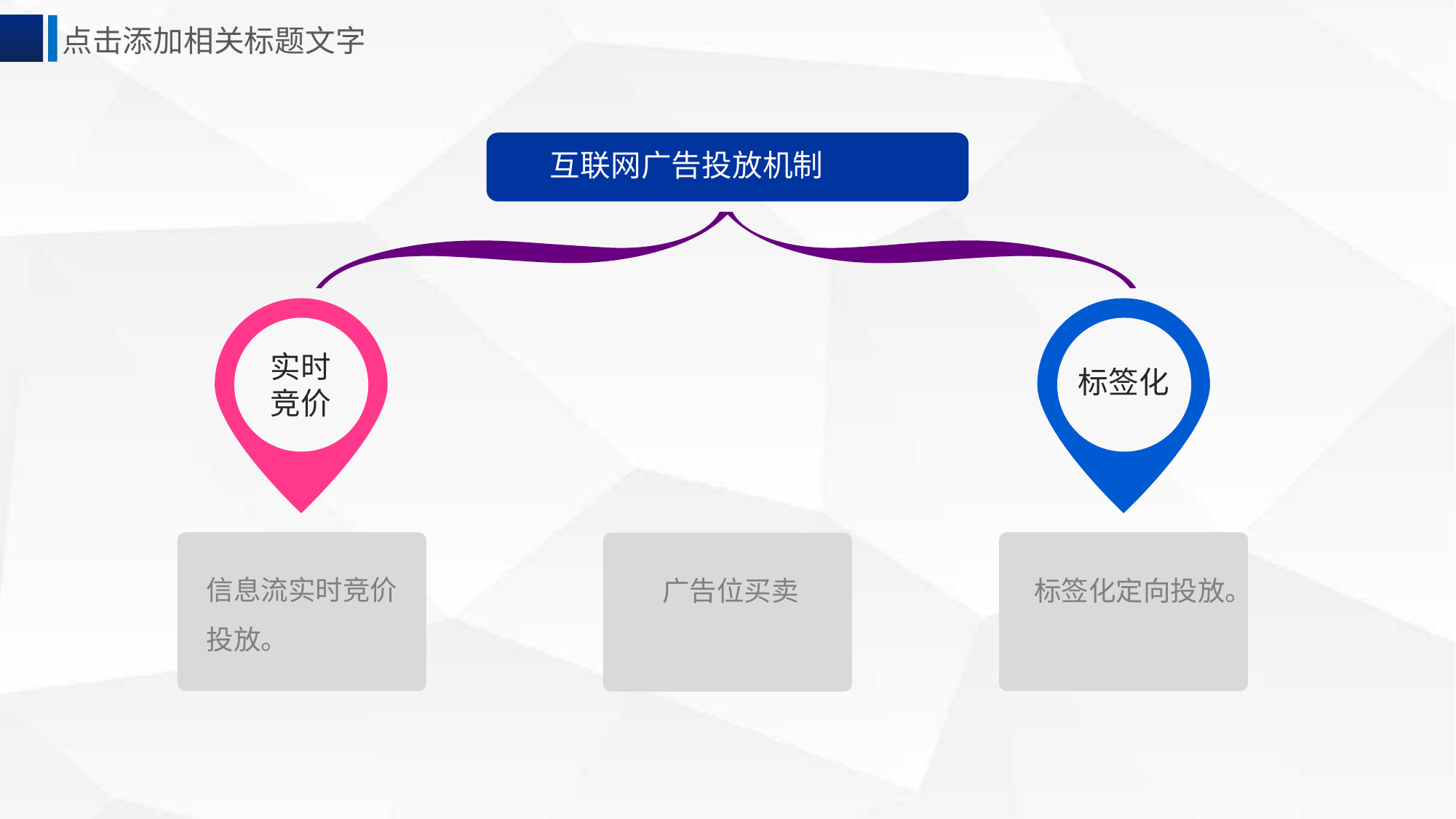

点击添加相关标题文字

互联网广告投放机制

实时竞价
标签化

标签化定向投放。

信息流实时竞价投放。

广告位买卖